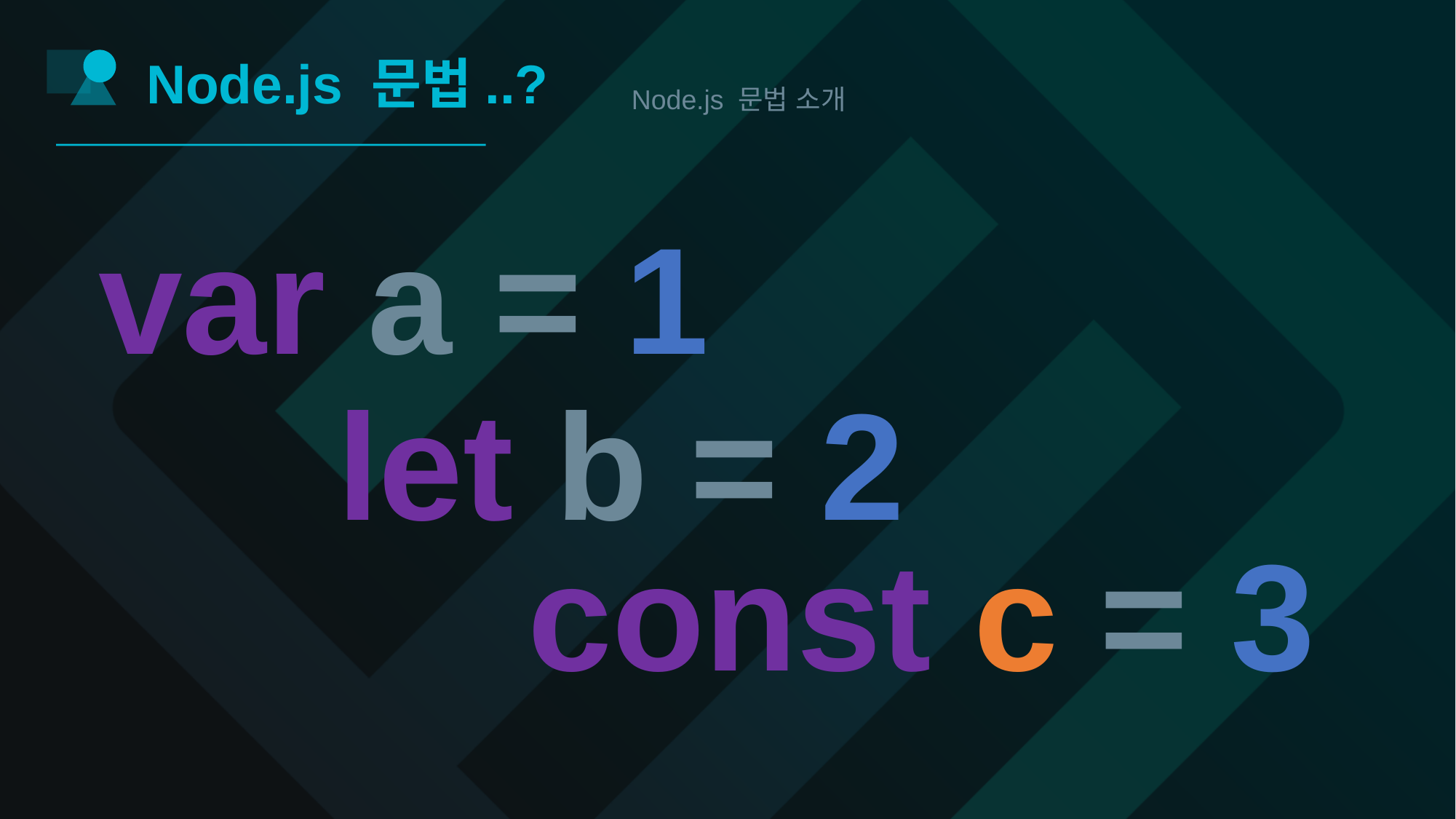

Node.js 문법..?

Node.js 문법 소개

var a = 1
let b = 2
const c = 3